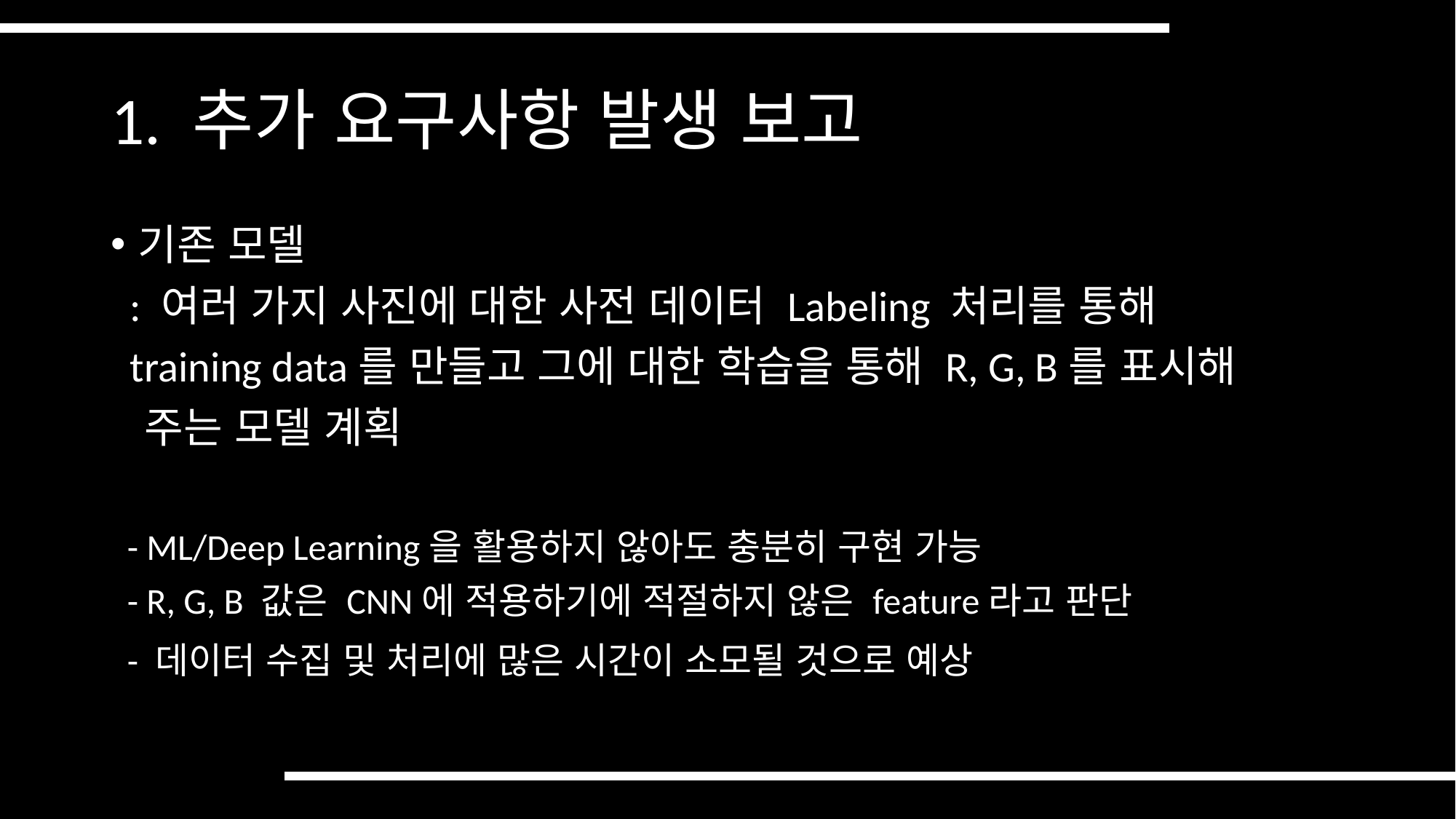

# 1. 추가 요구사항 발생 보고
기존 모델
  : 여러 가지 사진에 대한 사전 데이터 Labeling 처리를 통해
  training data를 만들고 그에 대한 학습을 통해 R, G, B를 표시해
  주는 모델 계획

  - ML/Deep Learning을 활용하지 않아도 충분히 구현 가능
  - R, G, B 값은 CNN에 적용하기에 적절하지 않은 feature라고 판단
  - 데이터 수집 및 처리에 많은 시간이 소모될 것으로 예상